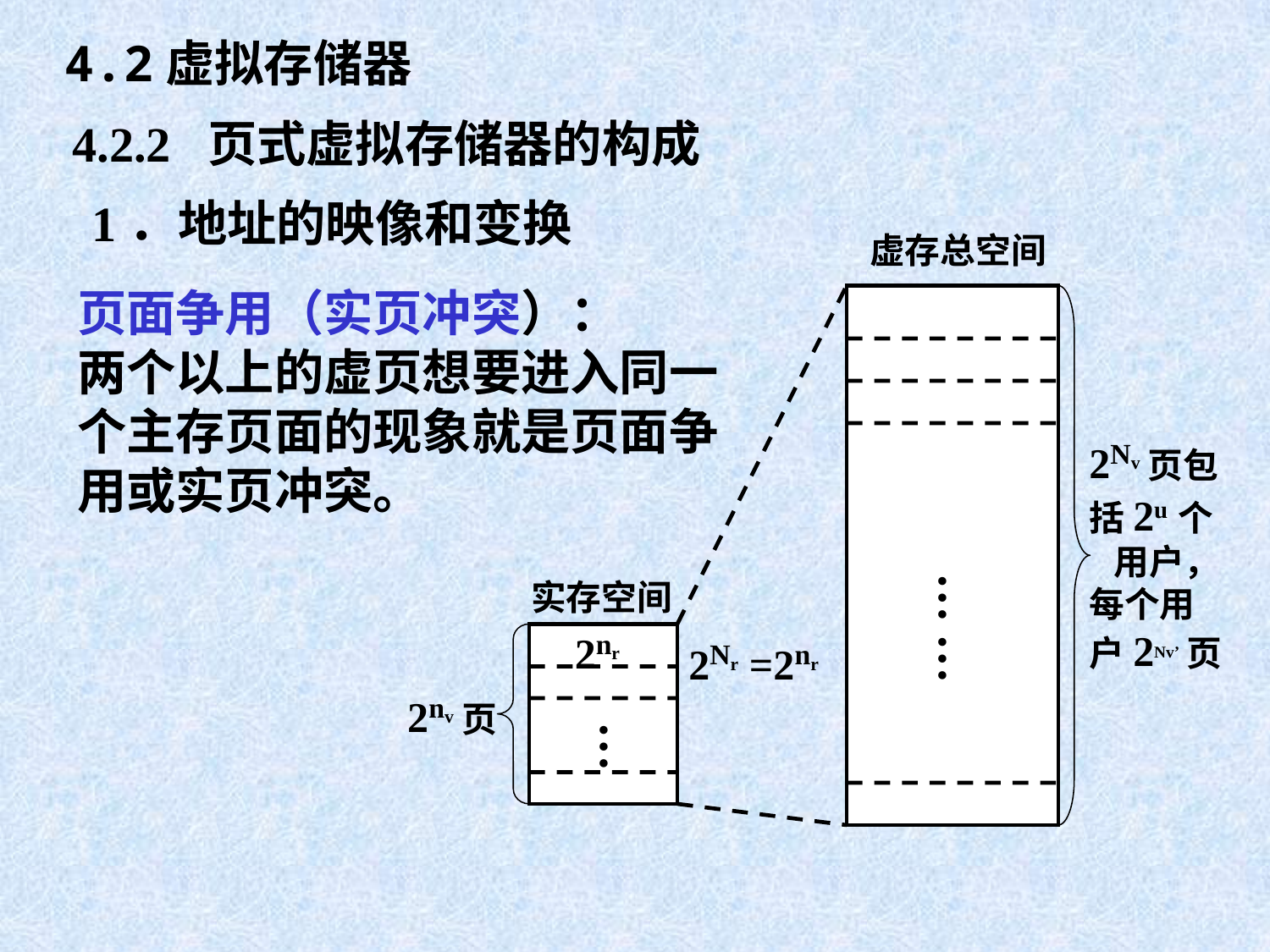

4.2虚拟存储器
4.2.2  页式虚拟存储器的构成
1．地址的映像和变换
虚存总空间
页面争用（实页冲突）：
两个以上的虚页想要进入同一个主存页面的现象就是页面争用或实页冲突。

2Nv页包
括2u个
  用户，
每个用
户2Nv’页
… …
实存空间
2nr

2Nr =2nr

2nv页

…